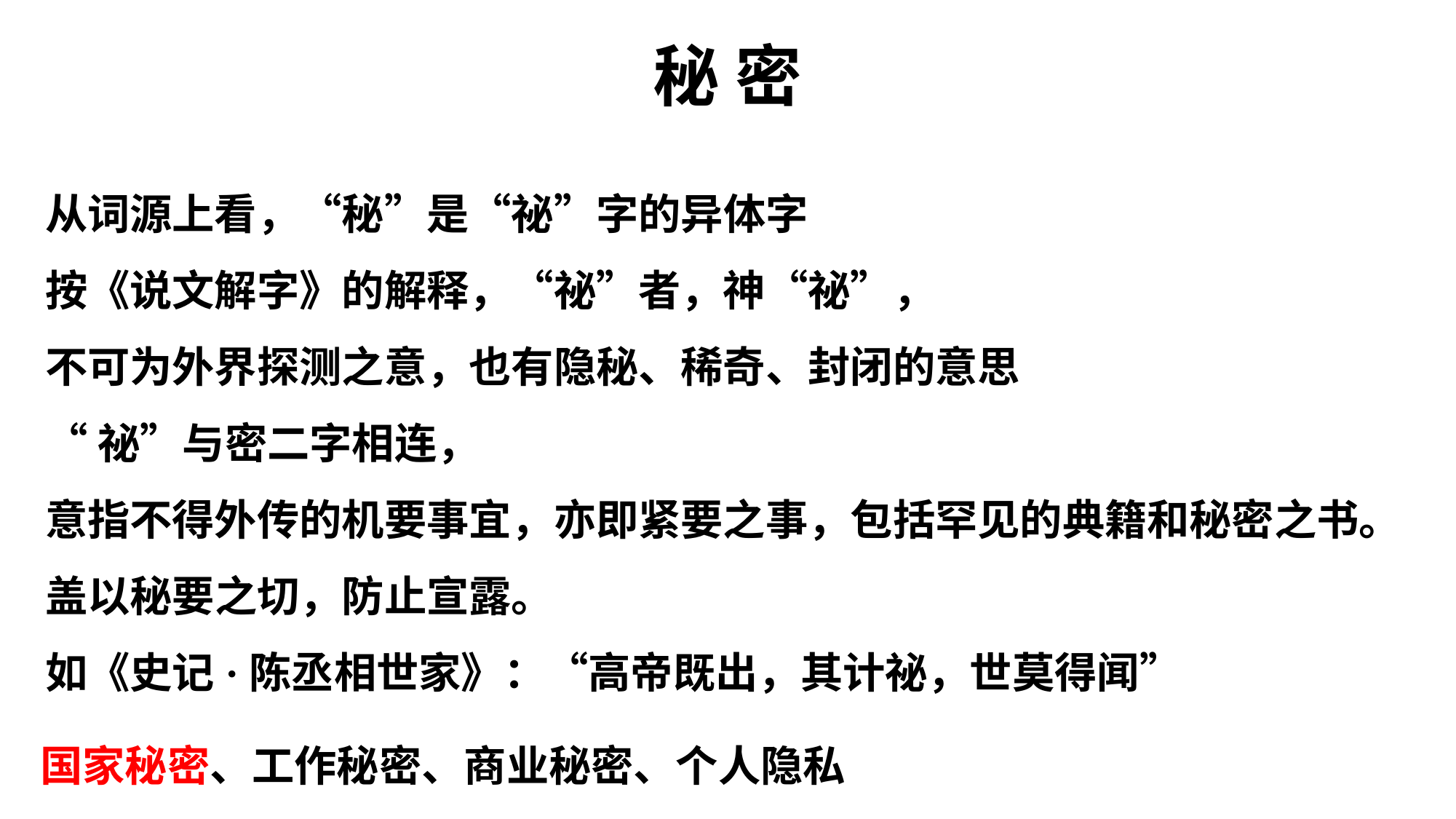

# 秘 密
从词源上看，“秘”是“祕”字的异体字
按《说文解字》的解释，“祕”者，神“祕”，
不可为外界探测之意，也有隐秘、稀奇、封闭的意思
“祕”与密二字相连，
意指不得外传的机要事宜，亦即紧要之事，包括罕见的典籍和秘密之书。盖以秘要之切，防止宣露。
如《史记·陈丞相世家》：“高帝既出，其计祕，世莫得闻”
国家秘密、工作秘密、商业秘密、个人隐私